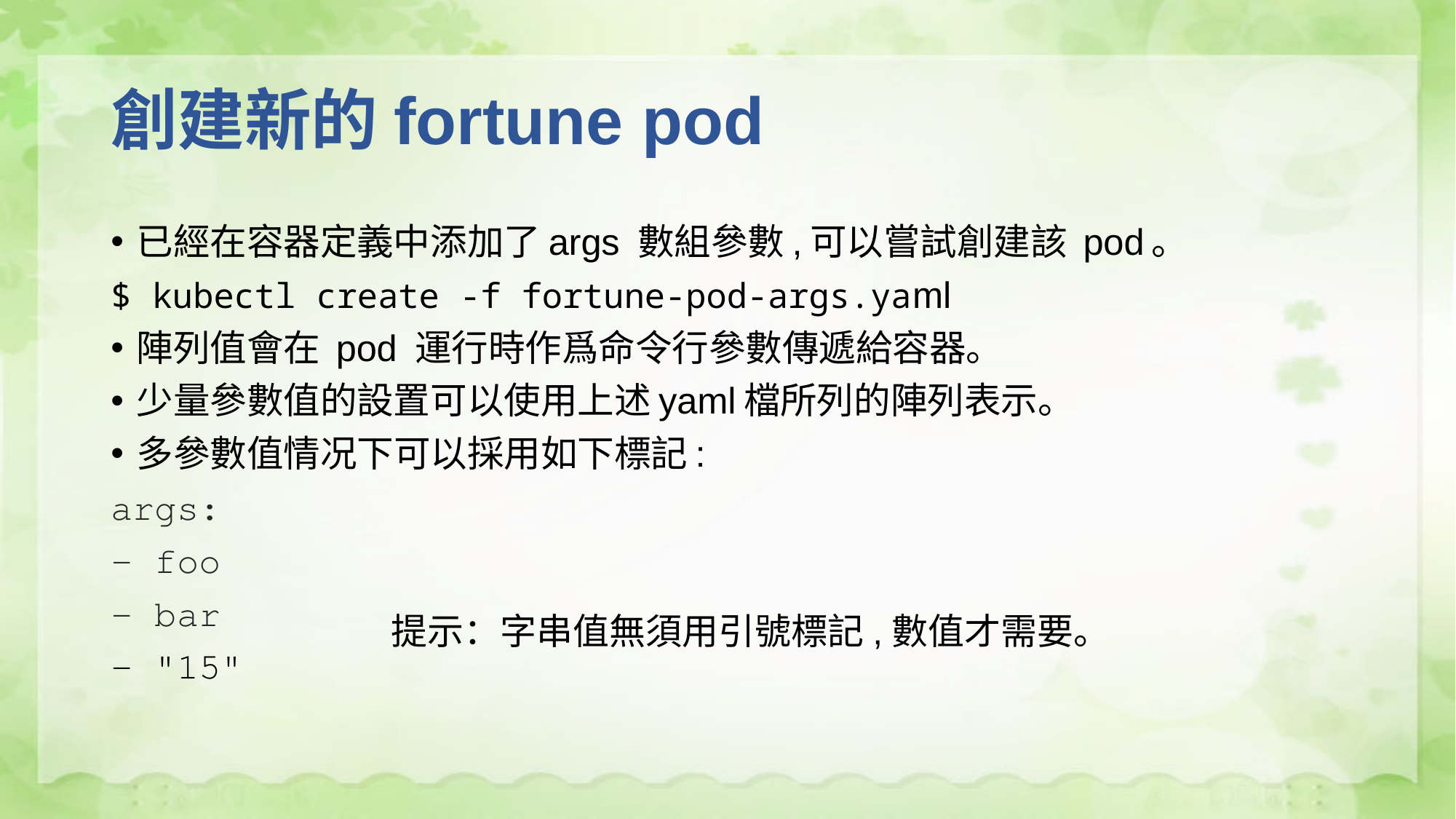

# 創建新的fortune pod
已經在容器定義中添加了args 數組參數,可以嘗試創建該 pod。
$ kubectl create -f fortune-pod-args.yaml
陣列值會在 pod 運行時作爲命令行參數傳遞給容器。
少量參數值的設置可以使用上述yaml檔所列的陣列表示。
多參數值情况下可以採用如下標記:
args:
- foo
- bar
- "15"
提示：字串值無須用引號標記,數值才需要。